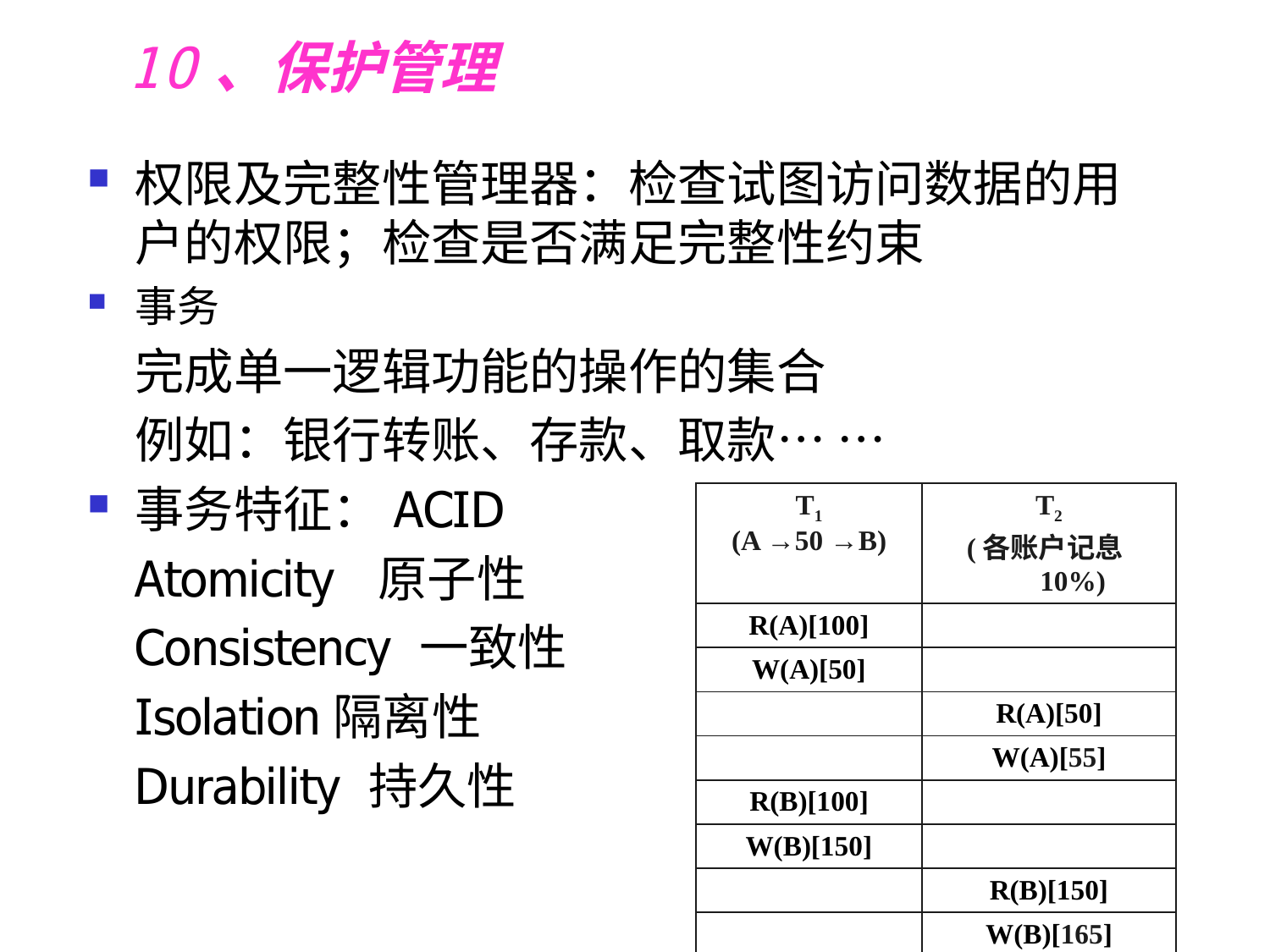

# 10、保护管理
权限及完整性管理器：检查试图访问数据的用户的权限；检查是否满足完整性约束
事务
	完成单一逻辑功能的操作的集合
	例如：银行转账、存款、取款… …
事务特征：ACID
	Atomicity  原子性
	Consistency 一致性
	Isolation隔离性
	Durability 持久性

| T1 (A →50 →B) | T2 (各账户记息10%) |
| --- | --- |
| R(A)[100] |  |
| W(A)[50] |  |
|  | R(A)[50] |
|  | W(A)[55] |
| R(B)[100] |  |
| W(B)[150] |  |
|  | R(B)[150] |
|  | W(B)[165] |